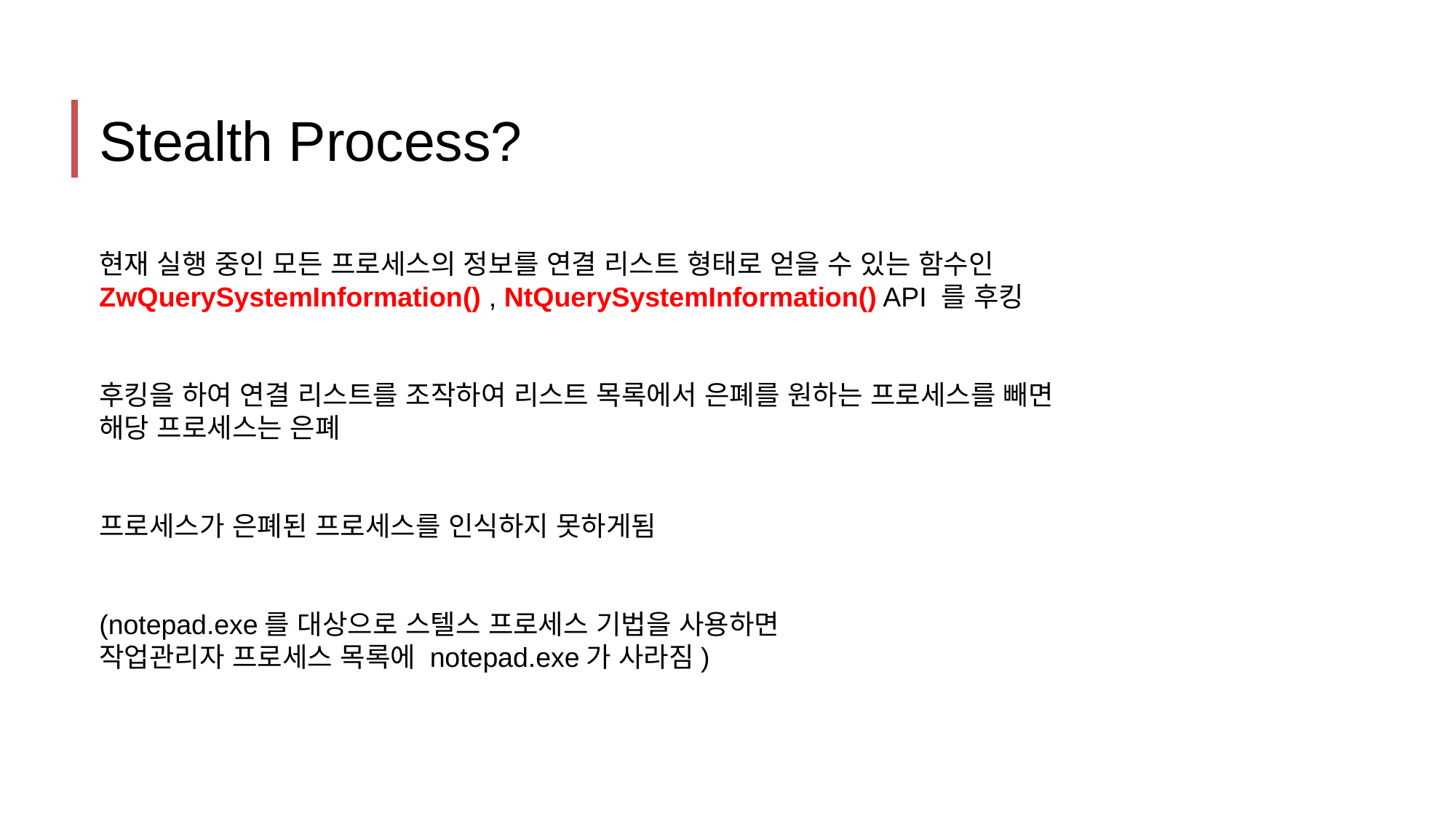

Stealth Process?
현재 실행 중인 모든 프로세스의 정보를 연결 리스트 형태로 얻을 수 있는 함수인
ZwQuerySystemInformation() , NtQuerySystemInformation() API 를 후킹

후킹을 하여 연결 리스트를 조작하여 리스트 목록에서 은폐를 원하는 프로세스를 빼면
해당 프로세스는 은폐

프로세스가 은폐된 프로세스를 인식하지 못하게됨

(notepad.exe를 대상으로 스텔스 프로세스 기법을 사용하면
작업관리자 프로세스 목록에 notepad.exe가 사라짐)